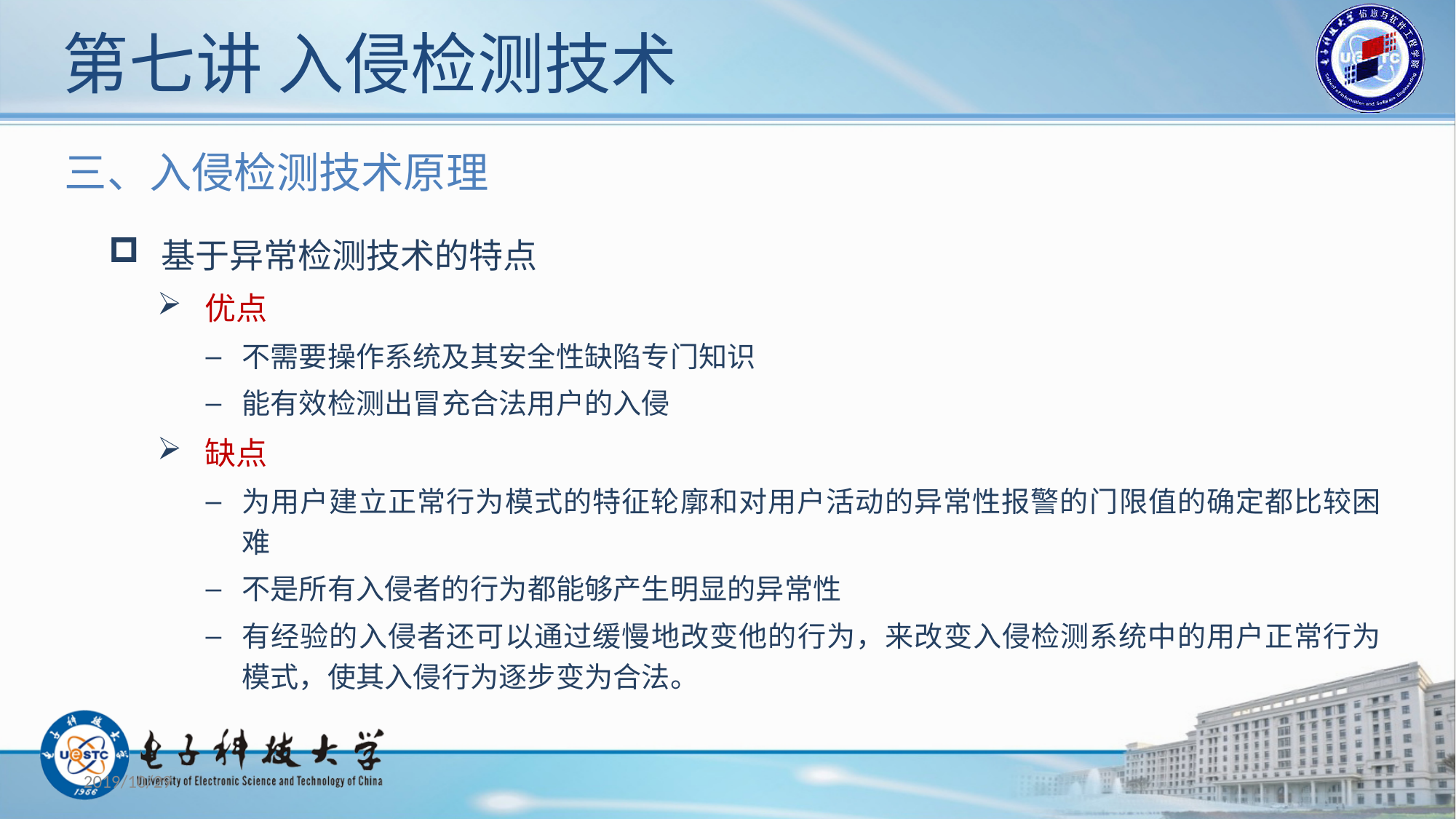

# 第七讲 入侵检测技术
三、入侵检测技术原理
 基于异常检测技术的特点
 优点
不需要操作系统及其安全性缺陷专门知识
能有效检测出冒充合法用户的入侵
 缺点
为用户建立正常行为模式的特征轮廓和对用户活动的异常性报警的门限值的确定都比较困难
不是所有入侵者的行为都能够产生明显的异常性
有经验的入侵者还可以通过缓慢地改变他的行为，来改变入侵检测系统中的用户正常行为模式，使其入侵行为逐步变为合法。

2019/10/29